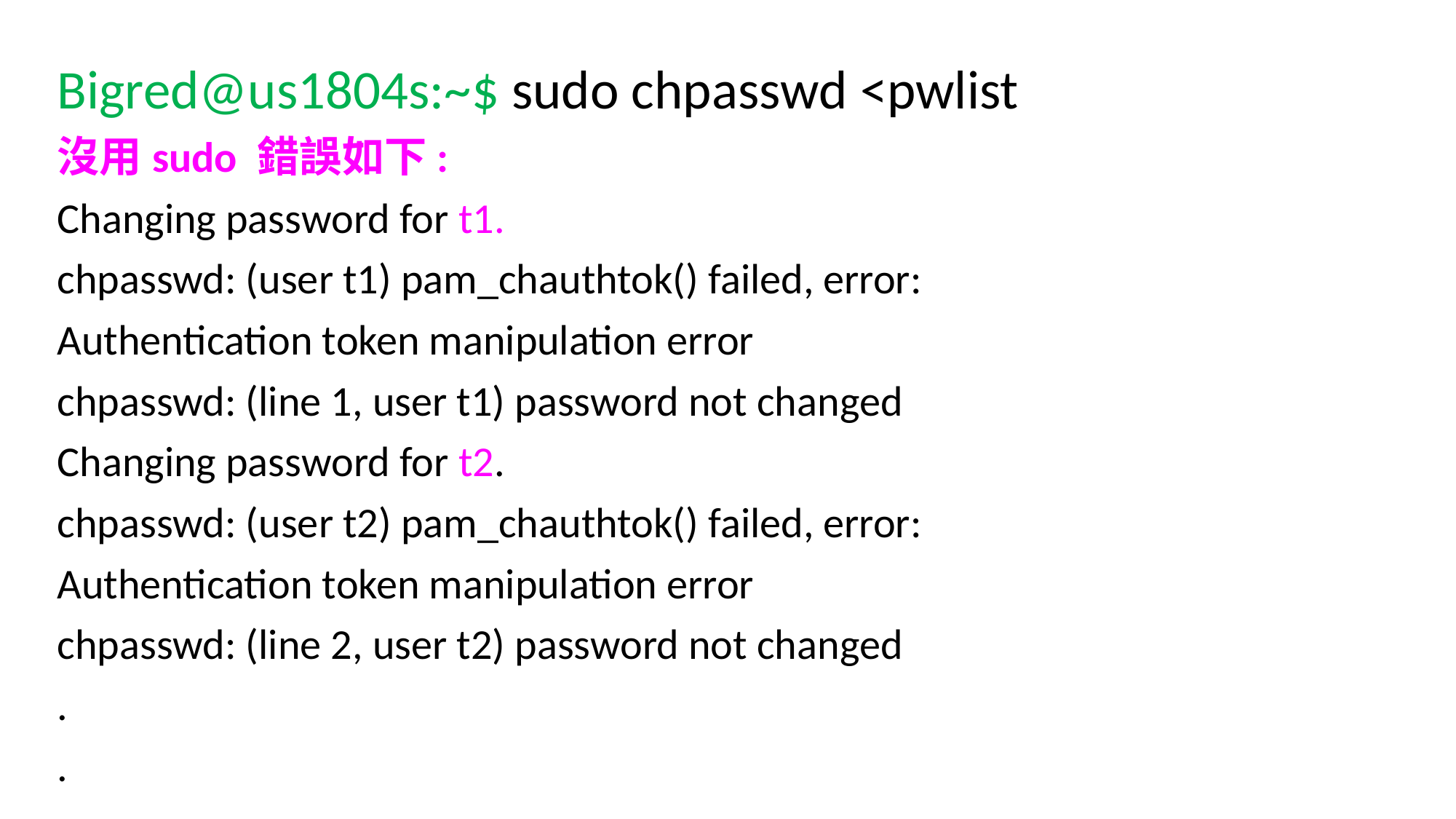

Bigred@us1804s:~$ sudo chpasswd <pwlist
沒用sudo 錯誤如下:
Changing password for t1.
chpasswd: (user t1) pam_chauthtok() failed, error:
Authentication token manipulation error
chpasswd: (line 1, user t1) password not changed
Changing password for t2.
chpasswd: (user t2) pam_chauthtok() failed, error:
Authentication token manipulation error
chpasswd: (line 2, user t2) password not changed
.
.